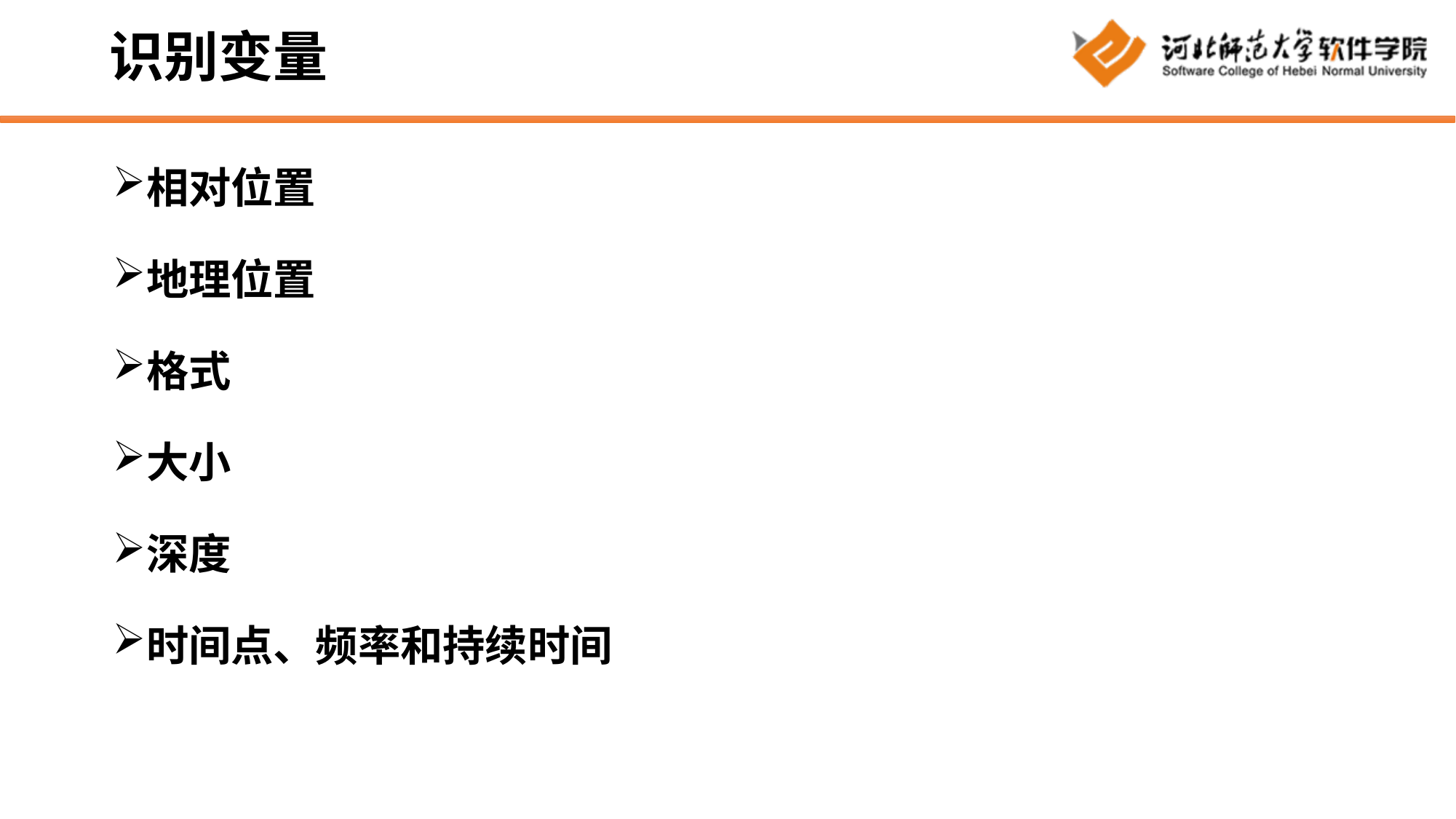

# 识别变量
相对位置
地理位置
格式
大小
深度
时间点、频率和持续时间